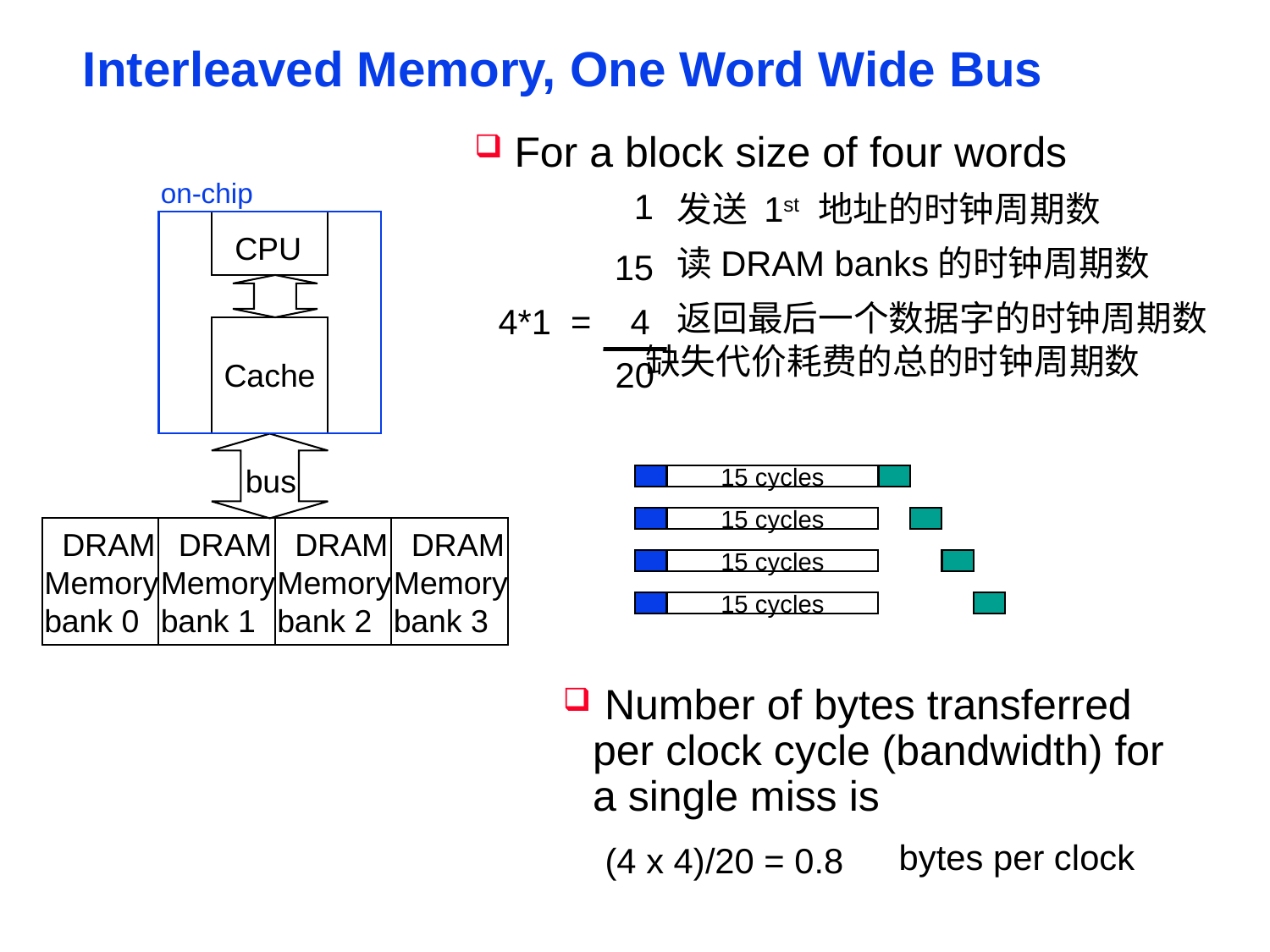

# Interleaved Memory, One Word Wide Bus
For a block size of four words
                发送 1st 地址的时钟周期数
                读DRAM banks的时钟周期数
                返回最后一个数据字的时钟周期数
                 缺失代价耗费的总的时钟周期数

on-chip
                        1
                      15
   4*1  =    4
               20

CPU

Cache

bus

15 cycles

15 cycles

15 cycles

15 cycles

  DRAM
Memory
bank 0

  DRAM
Memory
bank 1

  DRAM
Memory
bank 2

  DRAM
Memory
bank 3

 Number of bytes transferred per clock cycle (bandwidth) for a single miss is
                            bytes per clock
(4 x 4)/20 = 0.8